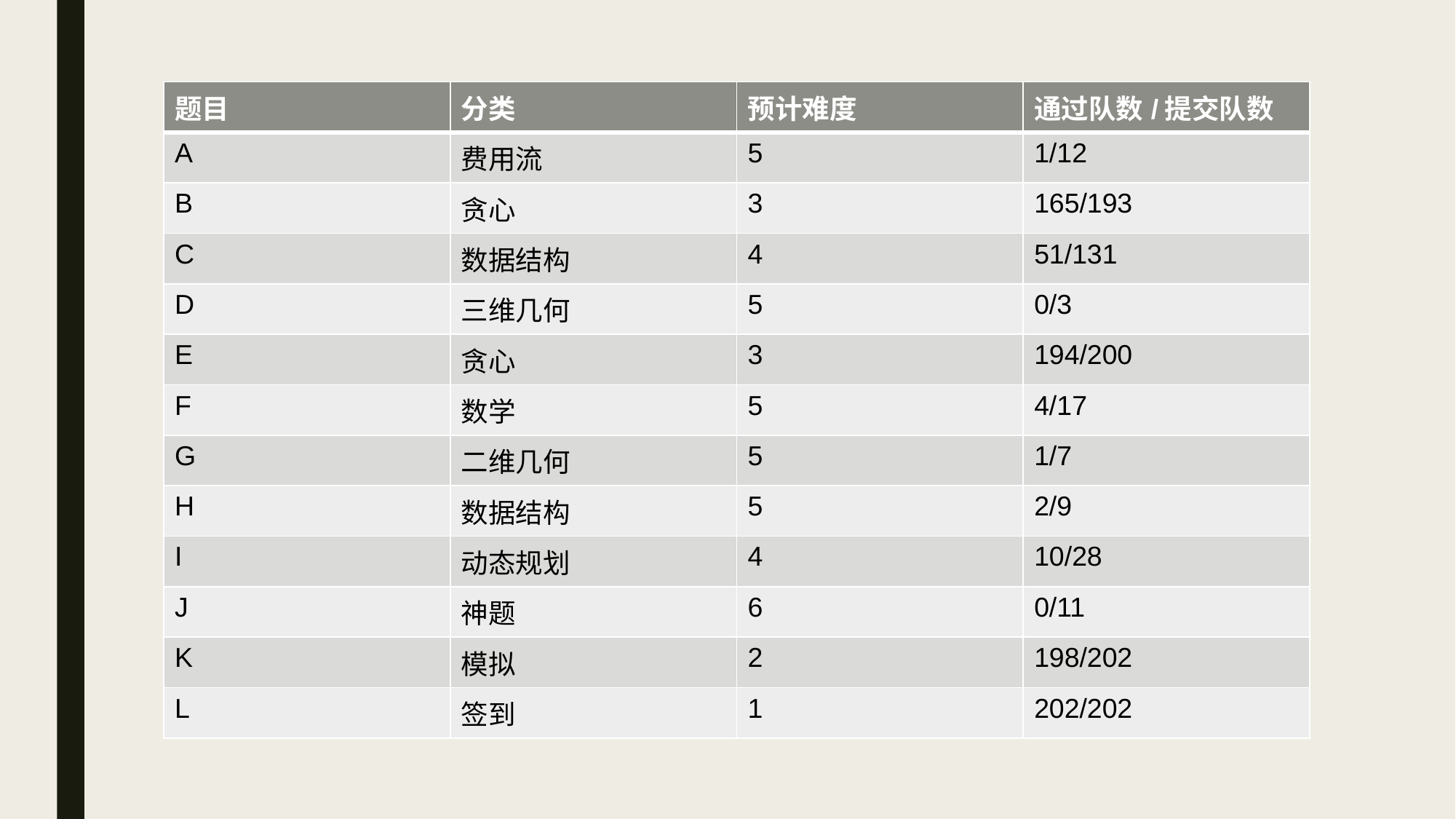

#
| 题目 | 分类 | 预计难度 | 通过队数/提交队数 |
| --- | --- | --- | --- |
| A | 费用流 | 5 | 1/12 |
| B | 贪心 | 3 | 165/193 |
| C | 数据结构 | 4 | 51/131 |
| D | 三维几何 | 5 | 0/3 |
| E | 贪心 | 3 | 194/200 |
| F | 数学 | 5 | 4/17 |
| G | 二维几何 | 5 | 1/7 |
| H | 数据结构 | 5 | 2/9 |
| I | 动态规划 | 4 | 10/28 |
| J | 神题 | 6 | 0/11 |
| K | 模拟 | 2 | 198/202 |
| L | 签到 | 1 | 202/202 |